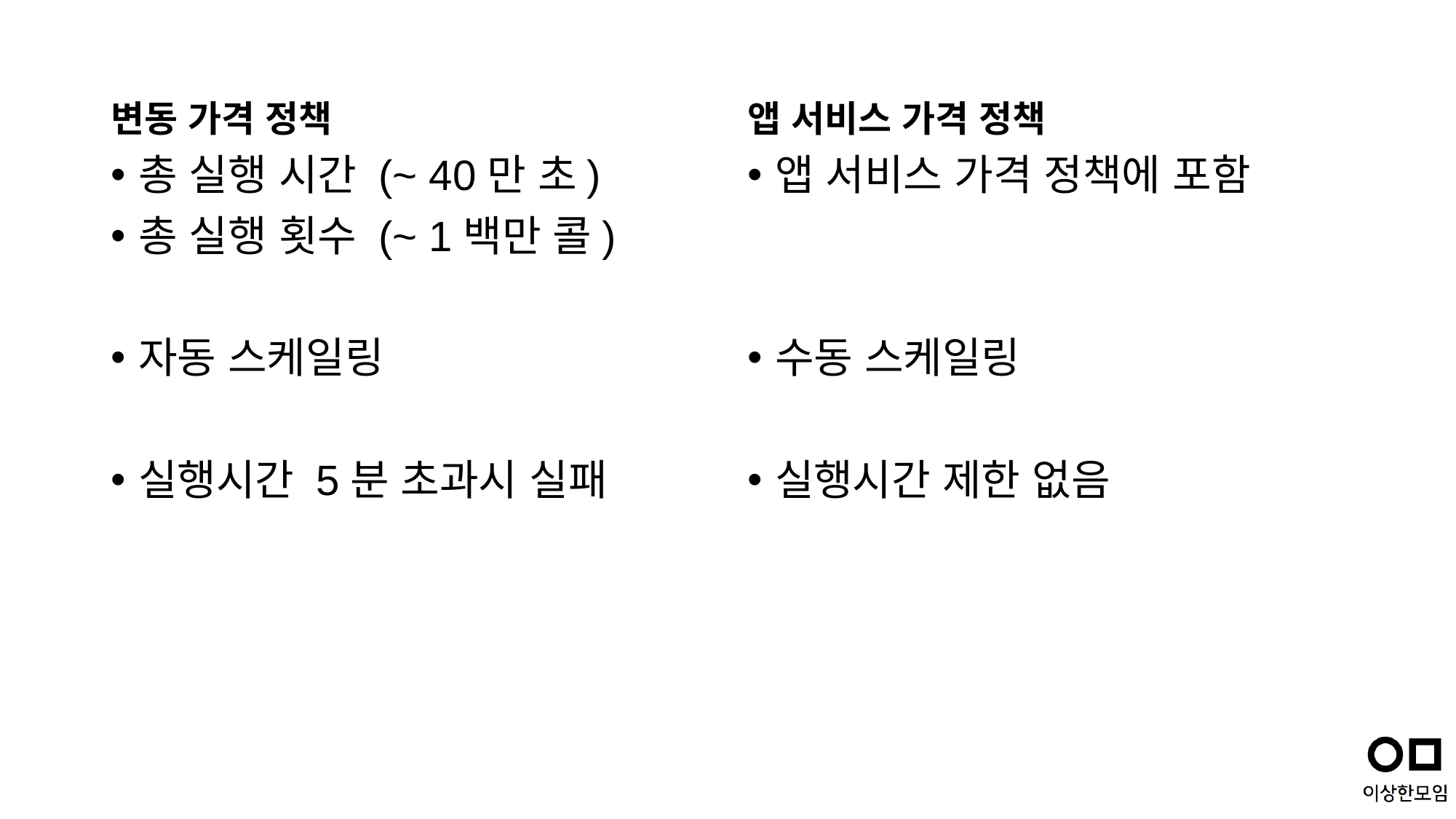

변동 가격 정책
앱 서비스 가격 정책
총 실행 시간 (~ 40만 초)
총 실행 횟수 (~ 1백만 콜)

자동 스케일링

실행시간 5분 초과시 실패
앱 서비스 가격 정책에 포함

수동 스케일링

실행시간 제한 없음